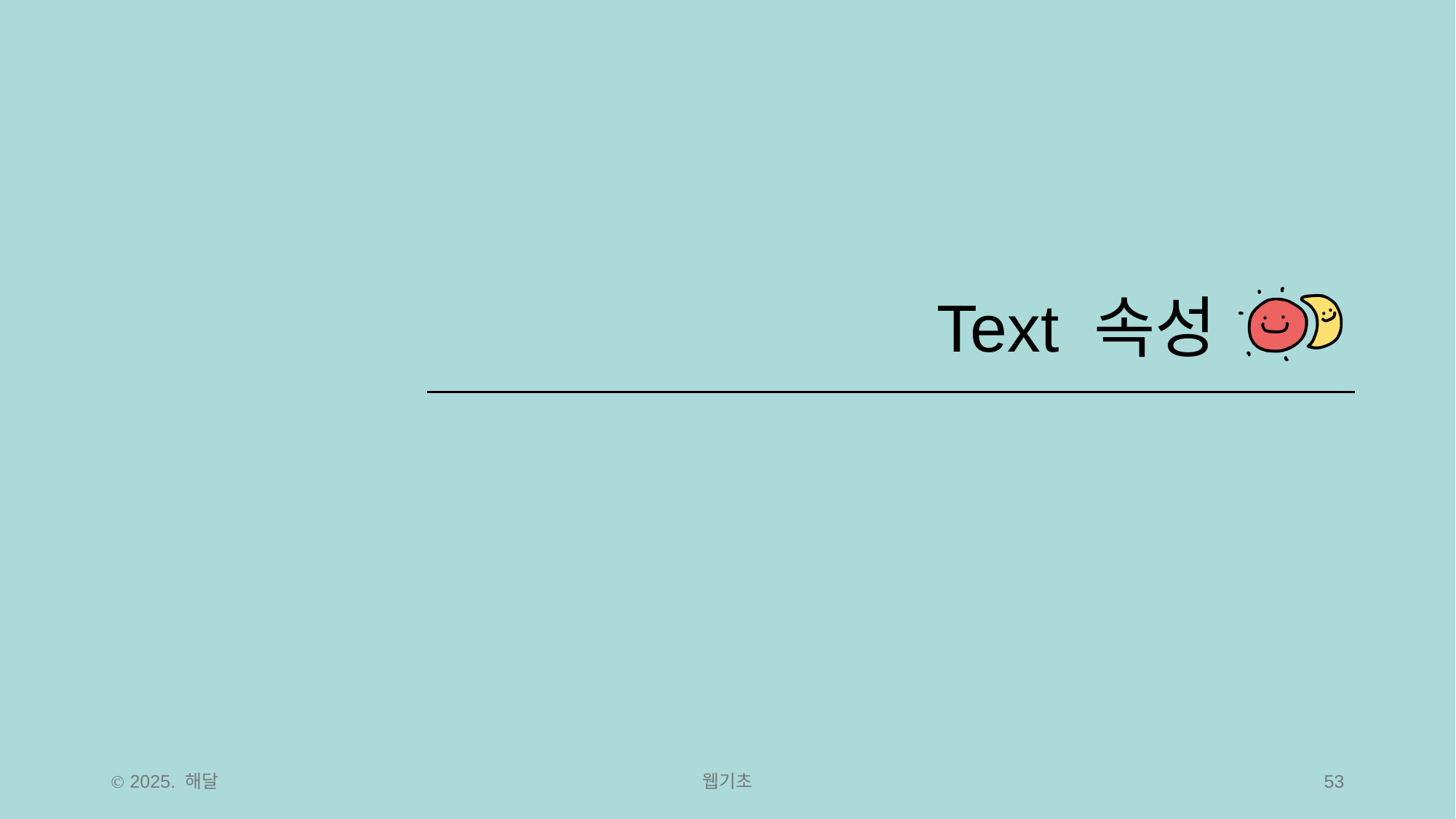

# Text 속성
Ⓒ 2025. 해달
웹기초
53